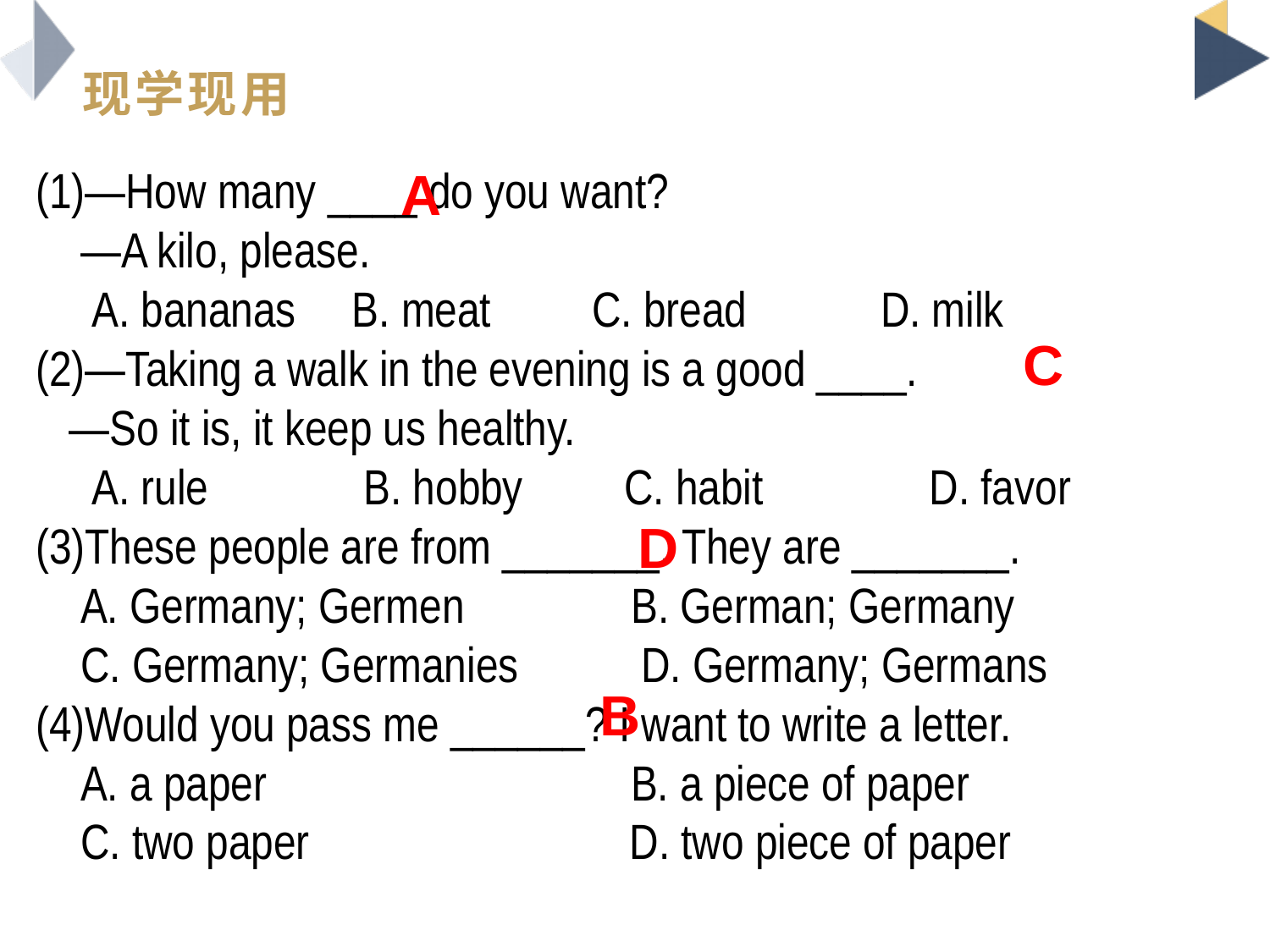

# 现学现用
(1)—How many ____ do you want?
    —A kilo, please.
     A. bananas     B. meat         C. bread　　 D. milk
(2)—Taking a walk in the evening is a good ____.
   —So it is, it keep us healthy.
     A. rule　　   B. hobby         C. habit　　    D. favor
(3)These people are from _______. They are _______.
    A. Germany; Germen　　    B. German; Germany
    C. Germany; Germanies　　D. Germany; Germans
(4)Would you pass me ______? I want to write a letter.
    A. a paper　　　　             B. a piece of paper
    C. two paper　　　　         D. two piece of paper
A
C
D
B